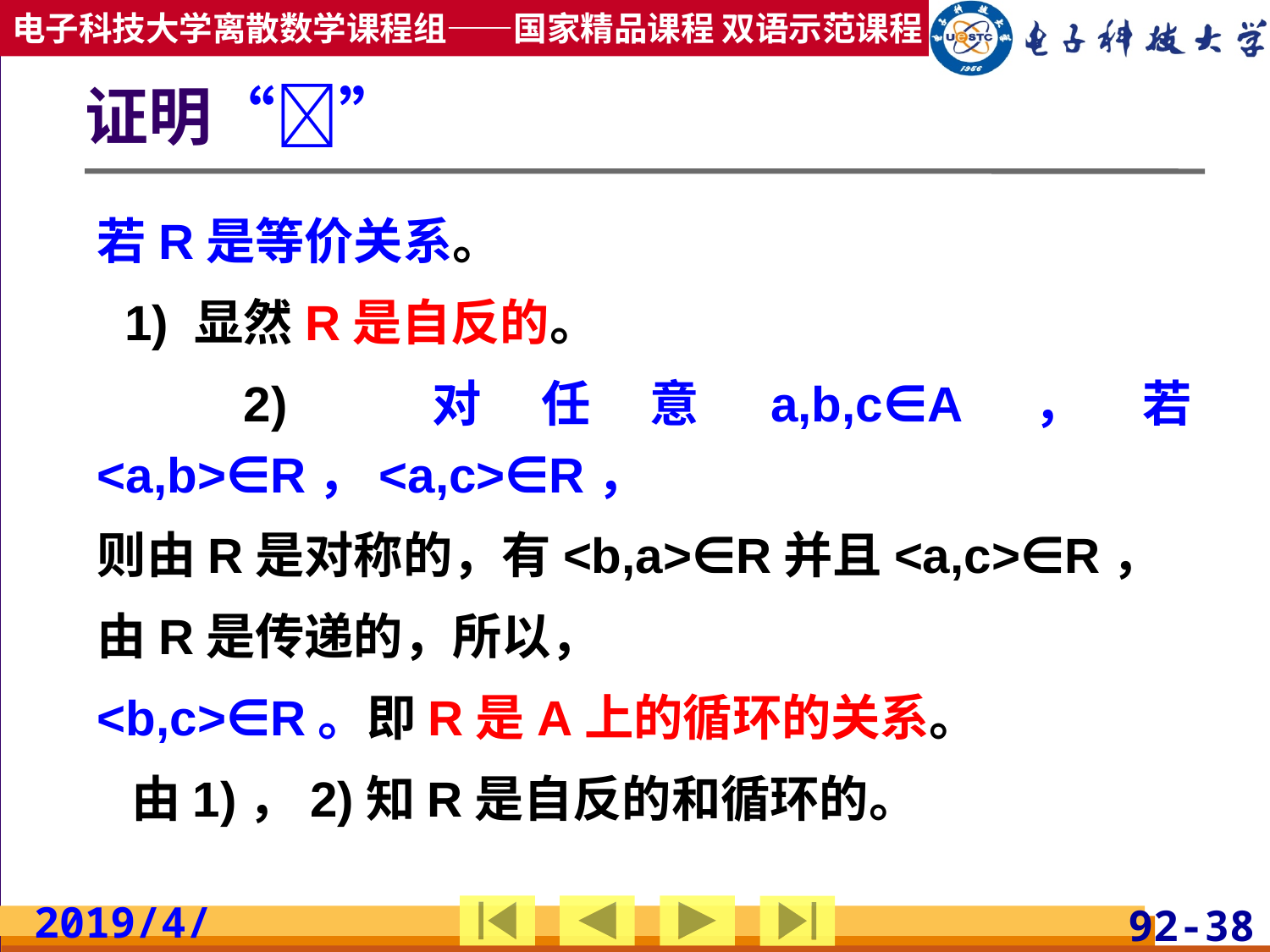

# 证明“⇒”
若R是等价关系。
  1) 显然R是自反的。
  2) 对任意a,b,c∈A，若<a,b>∈R，<a,c>∈R，
则由R是对称的，有<b,a>∈R并且<a,c>∈R，
由R是传递的，所以，
<b,c>∈R。即R是A上的循环的关系。
  由1)，2)知R是自反的和循环的。
2019/4/17